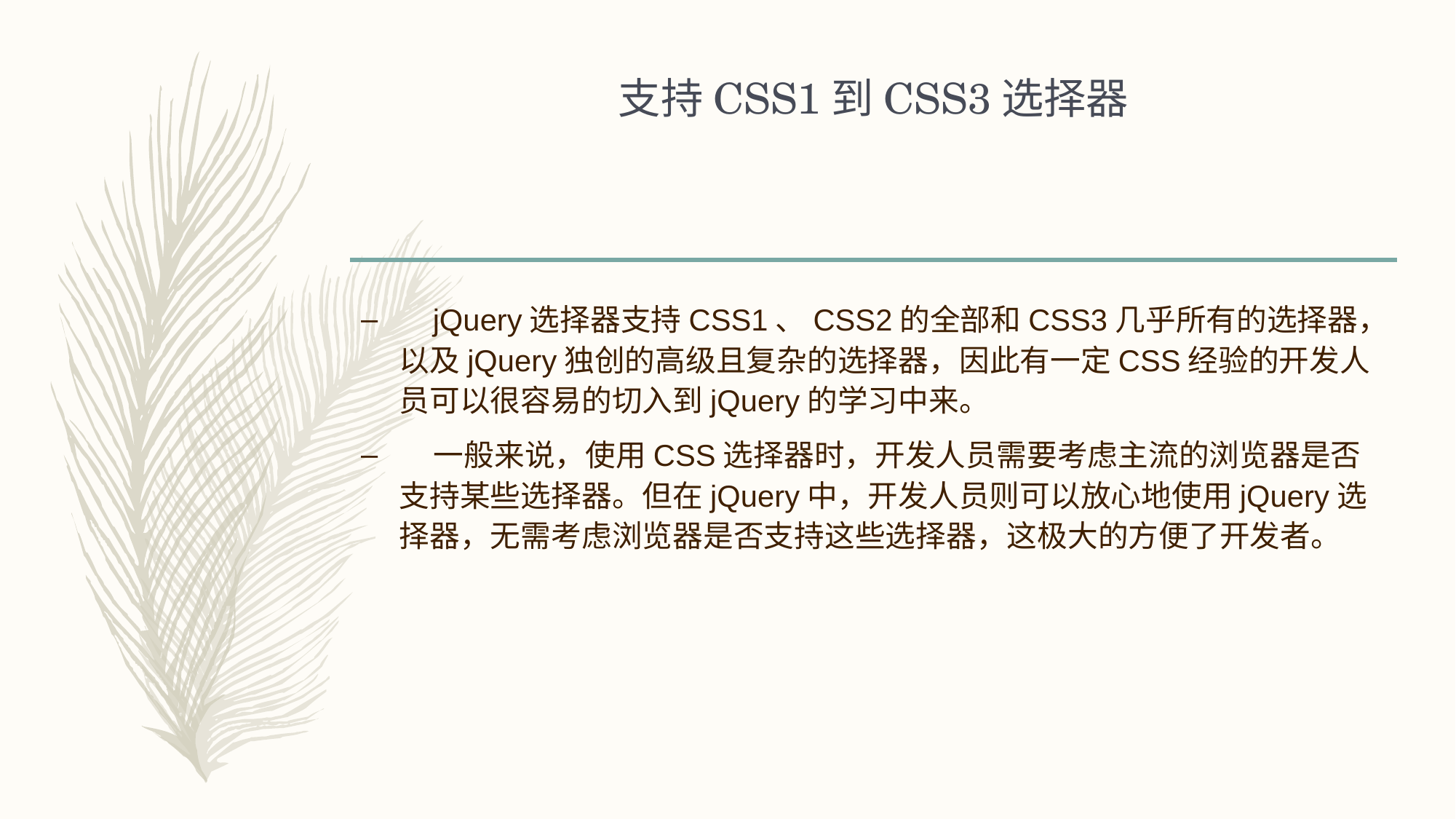

# 支持CSS1到CSS3选择器
    jQuery选择器支持CSS1、CSS2的全部和CSS3几乎所有的选择器，以及jQuery独创的高级且复杂的选择器，因此有一定CSS经验的开发人员可以很容易的切入到jQuery的学习中来。
    一般来说，使用CSS选择器时，开发人员需要考虑主流的浏览器是否支持某些选择器。但在jQuery中，开发人员则可以放心地使用jQuery选择器，无需考虑浏览器是否支持这些选择器，这极大的方便了开发者。